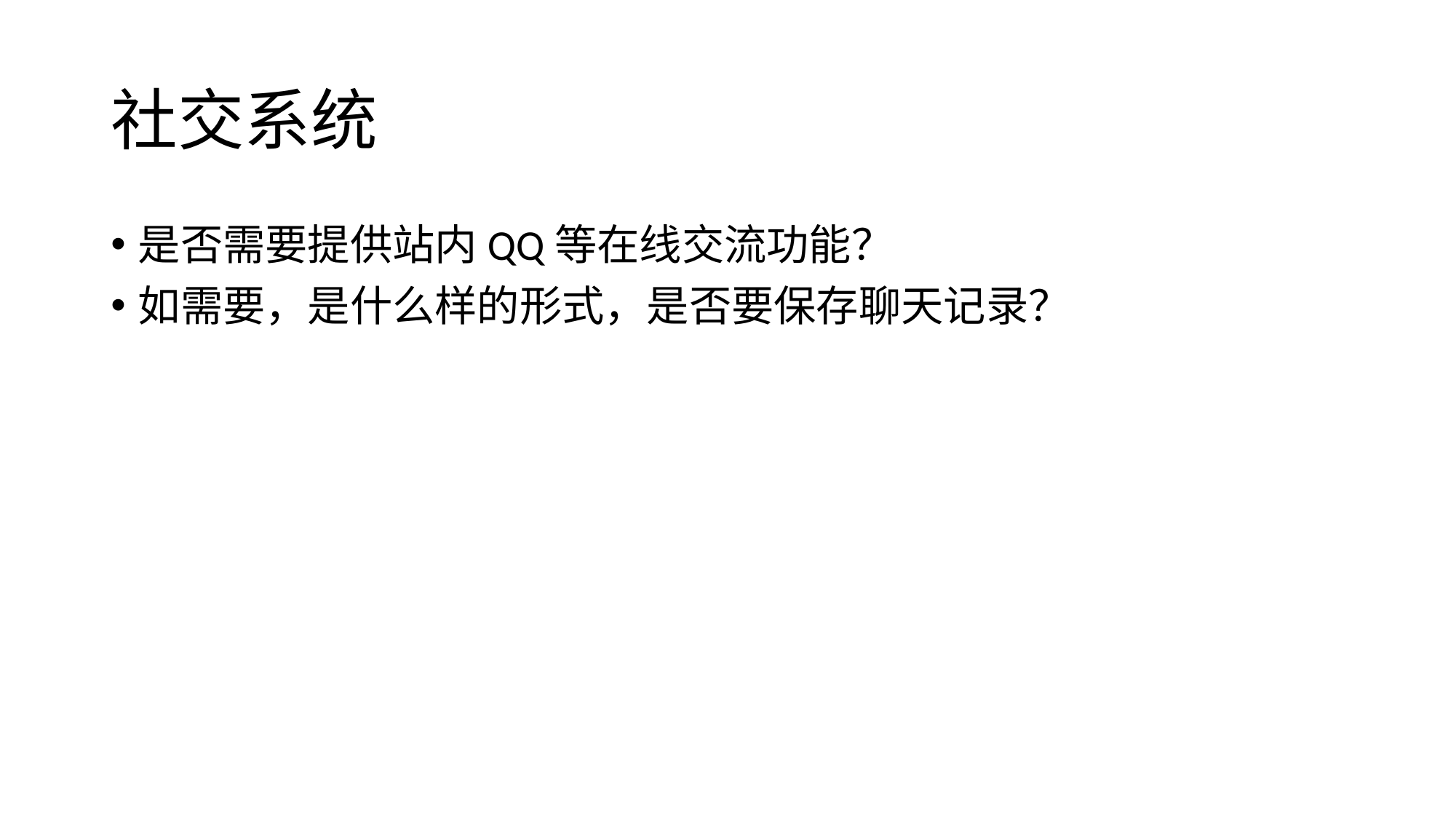

# 社交系统
是否需要提供站内QQ等在线交流功能？
如需要，是什么样的形式，是否要保存聊天记录？